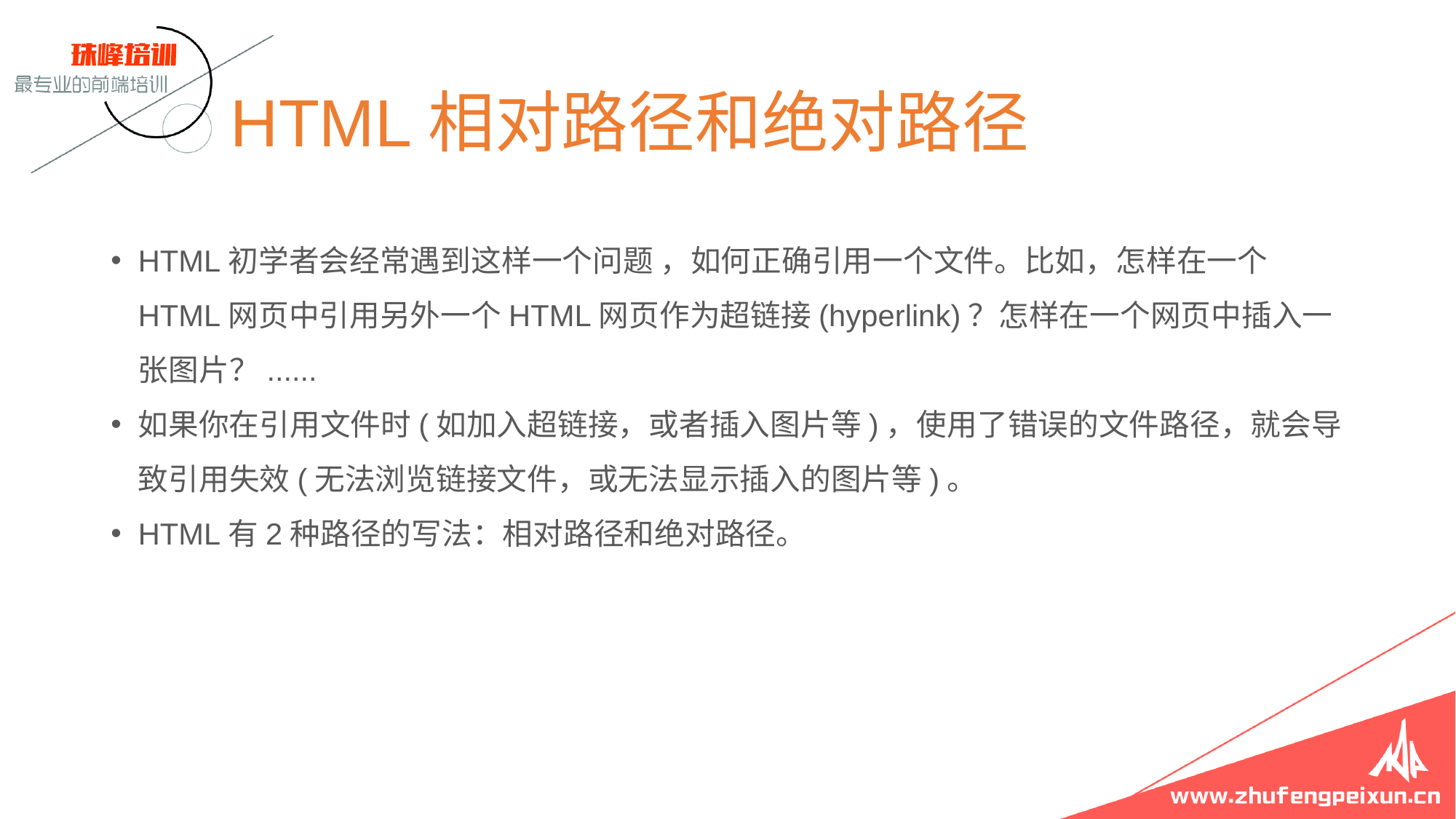

# HTML相对路径和绝对路径
HTML初学者会经常遇到这样一个问题 ，如何正确引用一个文件。比如，怎样在一个HTML网页中引用另外一个HTML网页作为超链接(hyperlink)？怎样在一个网页中插入一张图片？......
如果你在引用文件时(如加入超链接，或者插入图片等)，使用了错误的文件路径，就会导致引用失效(无法浏览链接文件，或无法显示插入的图片等)。
HTML有2种路径的写法：相对路径和绝对路径。